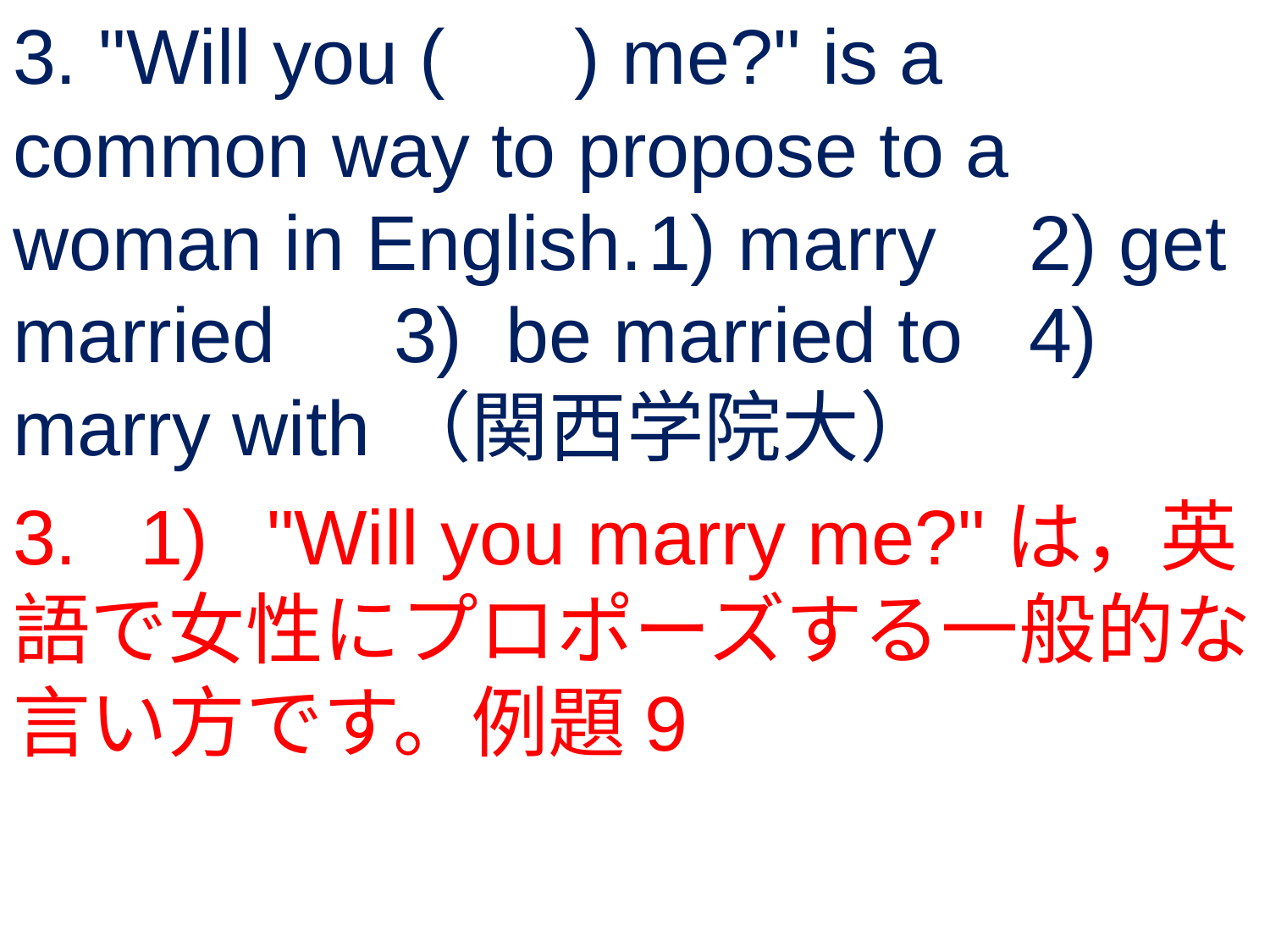

# 3. "Will you (      ) me?" is a common way to propose to a woman in English.	1) marry	2) get married	3)  be married to	4) marry with	（関西学院大）
3.	1) 	"Will you marry me?"は，英語で女性にプロポーズする一般的な言い方です。例題9